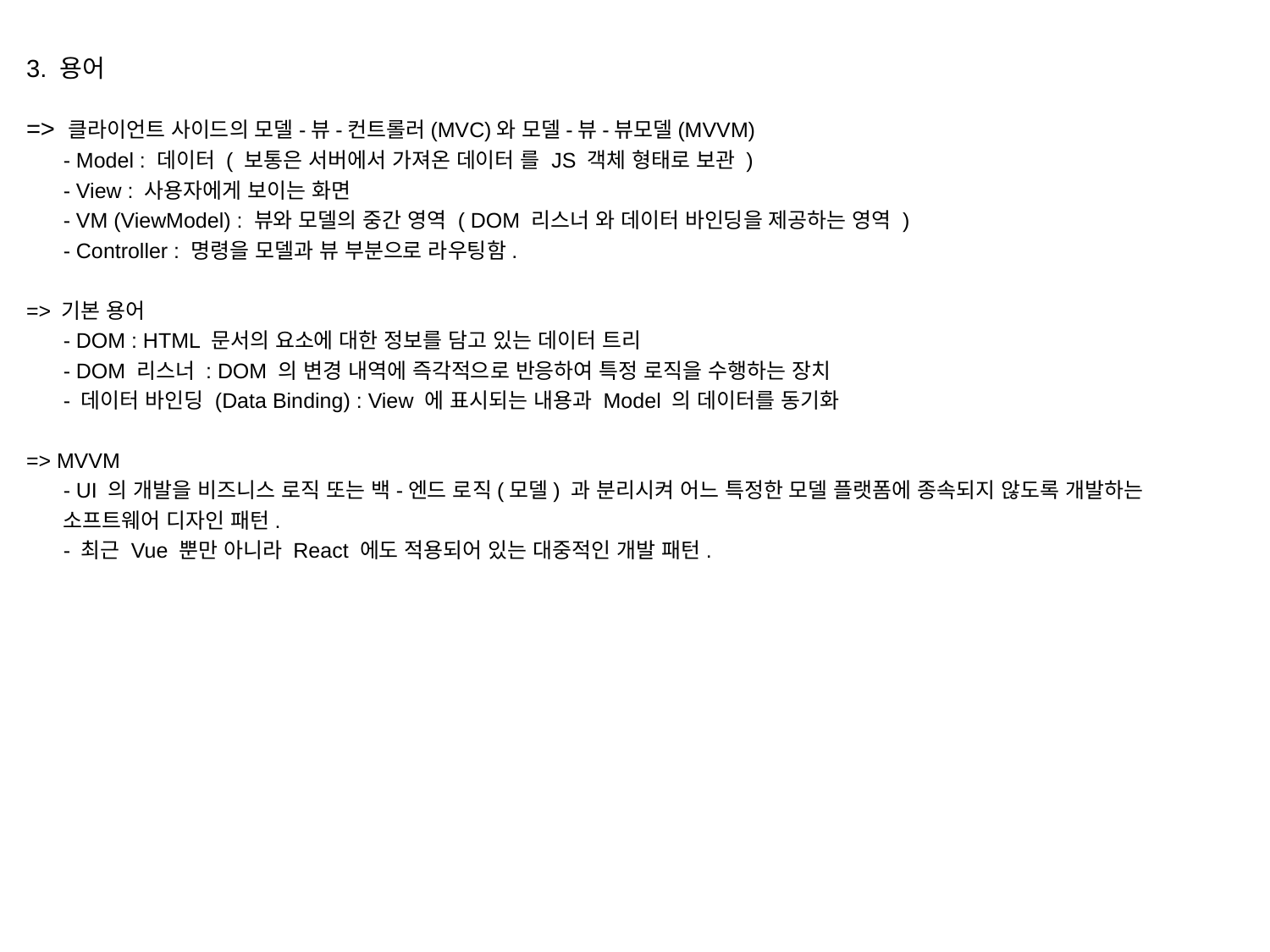

3. 용어

=> 클라이언트 사이드의 모델-뷰-컨트롤러(MVC)와 모델-뷰-뷰모델(MVVM)
- Model : 데이터 ( 보통은 서버에서 가져온 데이터 를 JS 객체 형태로 보관 )
- View : 사용자에게 보이는 화면
- VM (ViewModel) : 뷰와 모델의 중간 영역 ( DOM 리스너 와 데이터 바인딩을 제공하는 영역 )
- Controller : 명령을 모델과 뷰 부분으로 라우팅함.

=> 기본 용어
- DOM : HTML 문서의 요소에 대한 정보를 담고 있는 데이터 트리
- DOM 리스너 : DOM 의 변경 내역에 즉각적으로 반응하여 특정 로직을 수행하는 장치
- 데이터 바인딩 (Data Binding) : View 에 표시되는 내용과 Model 의 데이터를 동기화

=> MVVM
- UI 의 개발을 비즈니스 로직 또는 백-엔드 로직(모델) 과 분리시켜 어느 특정한 모델 플랫폼에 종속되지 않도록 개발하는 소프트웨어 디자인 패턴.
- 최근 Vue 뿐만 아니라 React 에도 적용되어 있는 대중적인 개발 패턴.